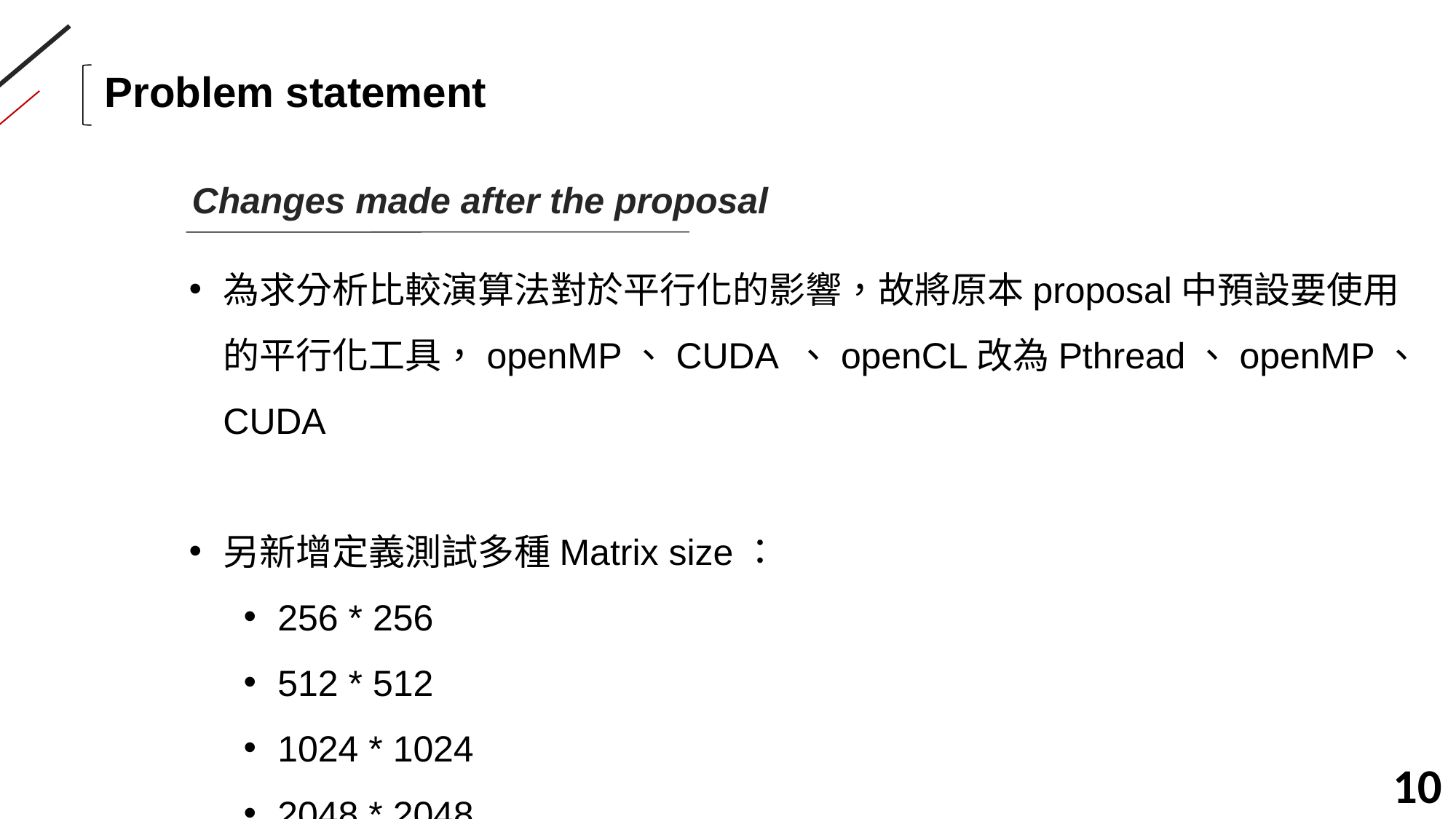

Problem statement

Changes made after the proposal
為求分析比較演算法對於平行化的影響，故將原本proposal中預設要使用的平行化工具，openMP、CUDA 、openCL改為Pthread、openMP、CUDA

另新增定義測試多種Matrix size：
256 * 256
512 * 512
1024 * 1024
2048 * 2048
10